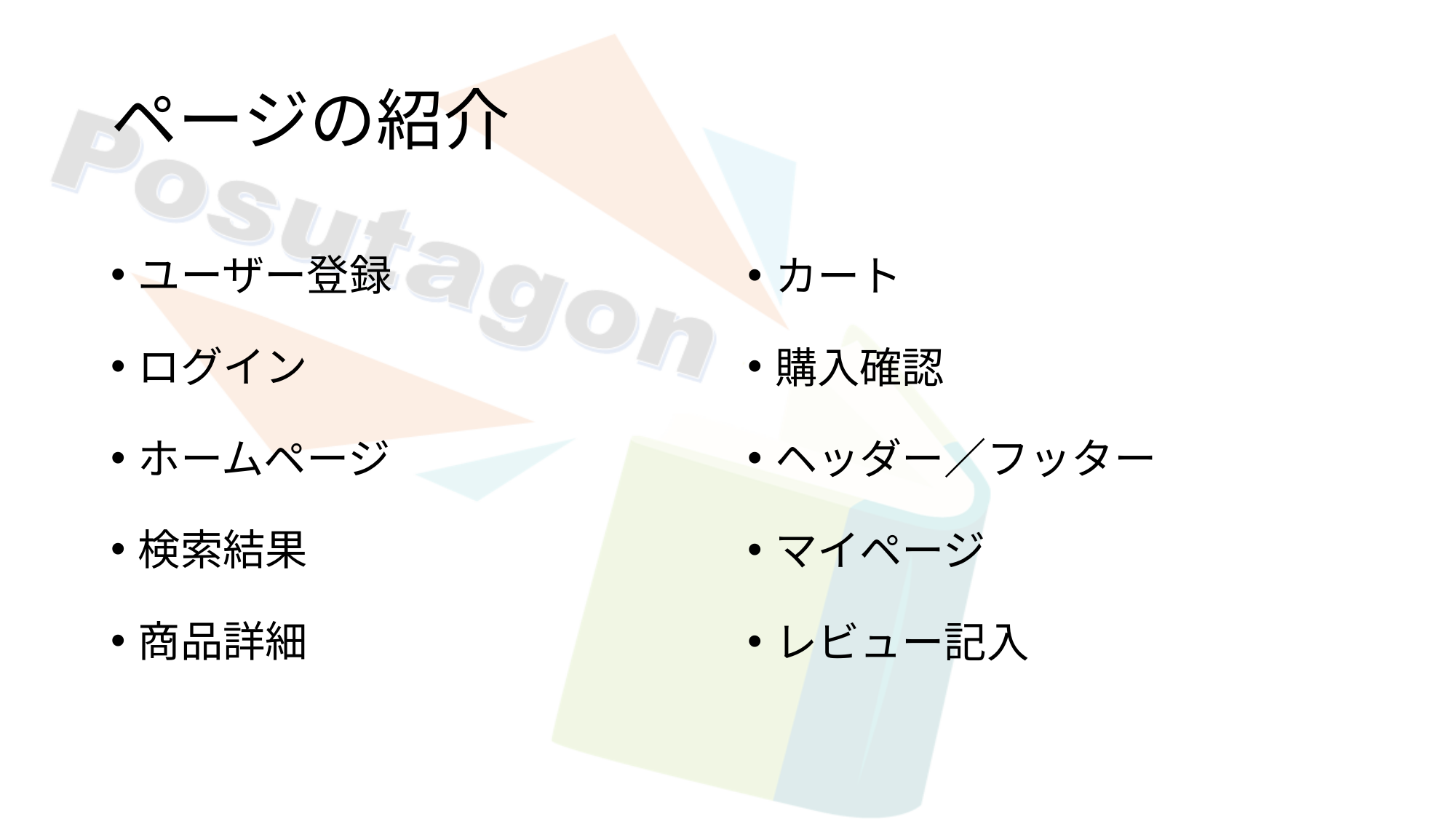

# ページの紹介
ユーザー登録
ログイン
ホームページ
検索結果
商品詳細

カート
購入確認
ヘッダー／フッター
マイページ
レビュー記入